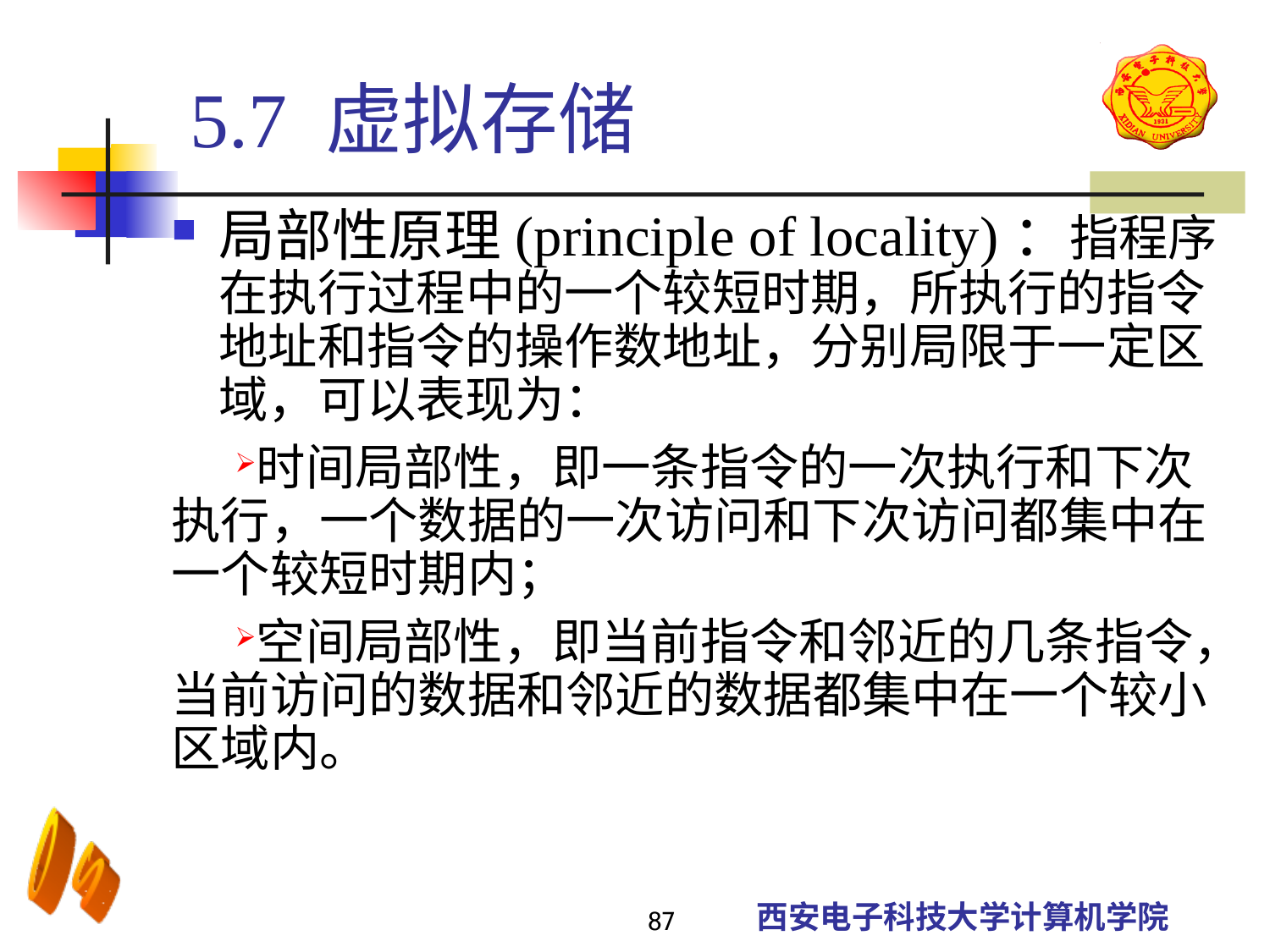

5.7 虚拟存储
局部性原理(principle of locality)：指程序在执行过程中的一个较短时期，所执行的指令地址和指令的操作数地址，分别局限于一定区域，可以表现为：
时间局部性，即一条指令的一次执行和下次执行，一个数据的一次访问和下次访问都集中在一个较短时期内；
空间局部性，即当前指令和邻近的几条指令，当前访问的数据和邻近的数据都集中在一个较小区域内。
87